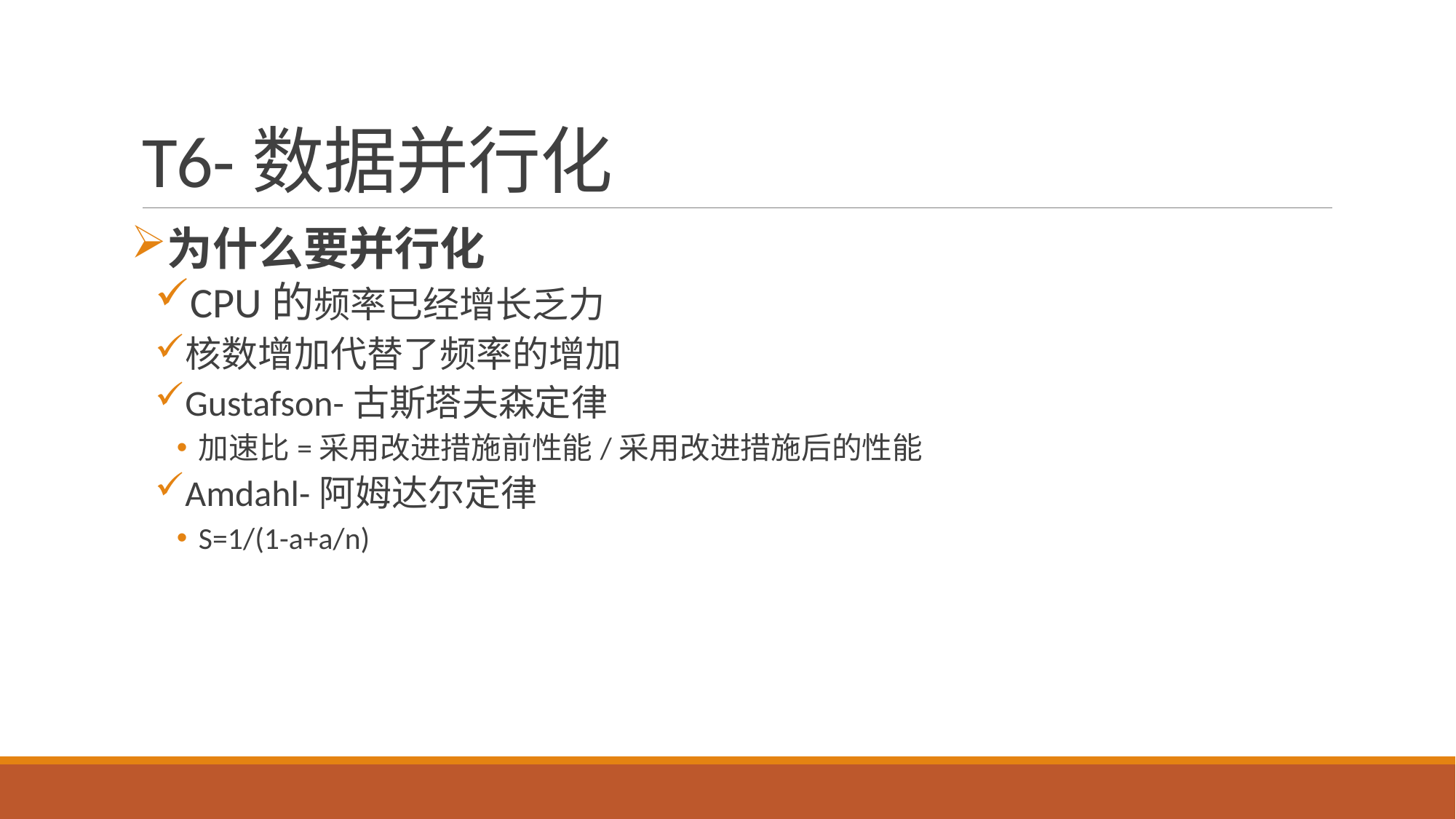

# T6-数据并行化
为什么要并行化
CPU的频率已经增长乏力
核数增加代替了频率的增加
Gustafson-古斯塔夫森定律
加速比=采用改进措施前性能/采用改进措施后的性能
Amdahl-阿姆达尔定律
S=1/(1-a+a/n)